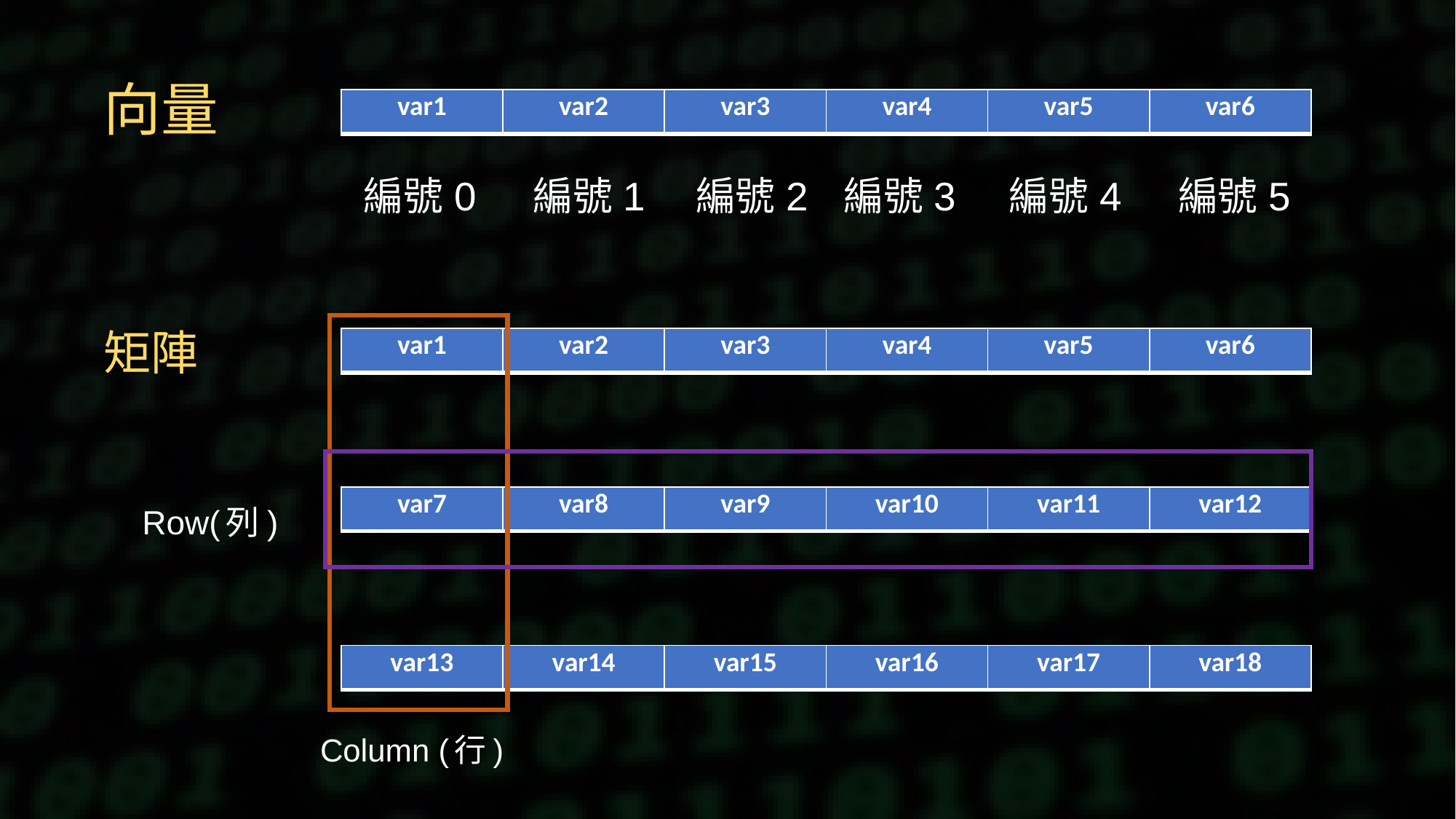

# 向量
| var1 | var2 | var3 | var4 | var5 | var6 |
| --- | --- | --- | --- | --- | --- |
編號5
編號4
編號3
編號2
編號1
編號0
矩陣

| var1 | var2 | var3 | var4 | var5 | var6 |
| --- | --- | --- | --- | --- | --- |

| var7 | var8 | var9 | var10 | var11 | var12 |
| --- | --- | --- | --- | --- | --- |
Row(列)
| var13 | var14 | var15 | var16 | var17 | var18 |
| --- | --- | --- | --- | --- | --- |
Column (行)